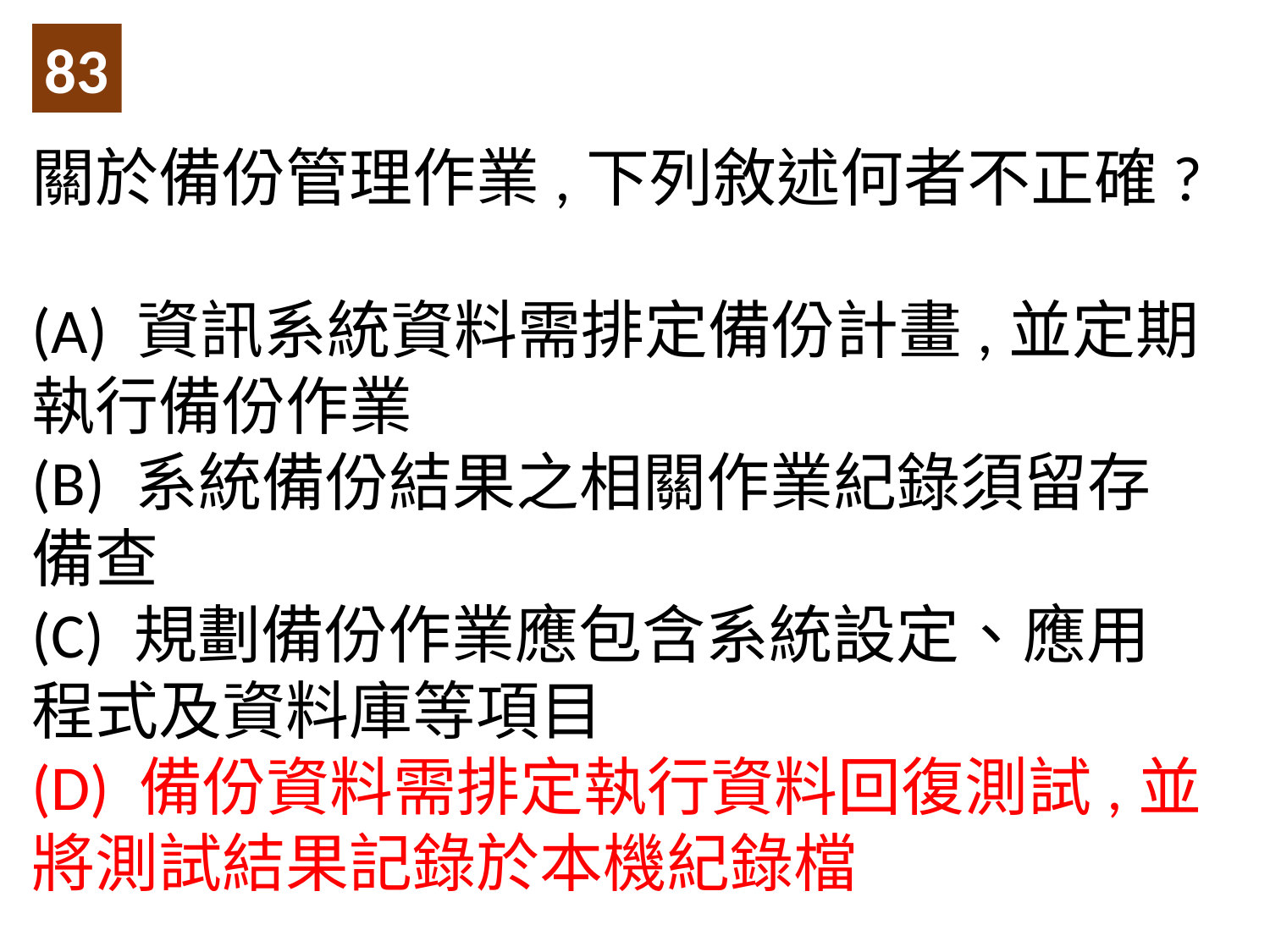

83
關於備份管理作業,下列敘述何者不正確?

(A) 資訊系統資料需排定備份計畫,並定期執行備份作業
(B) 系統備份結果之相關作業紀錄須留存備查
(C) 規劃備份作業應包含系統設定、應用程式及資料庫等項目
(D) 備份資料需排定執行資料回復測試,並將測試結果記錄於本機紀錄檔